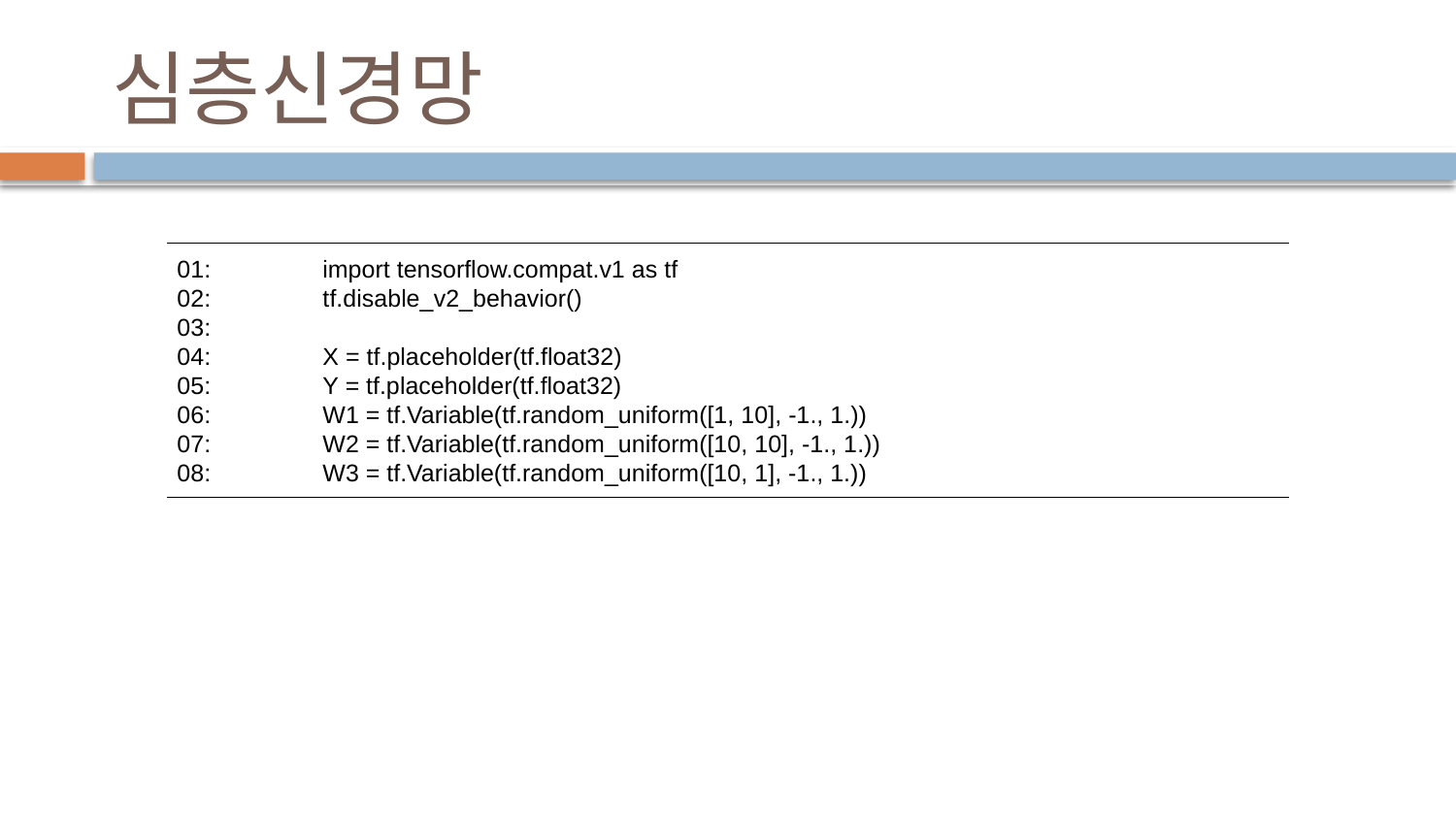

# 심층신경망
| 01: import tensorflow.compat.v1 as tf 02: tf.disable\_v2\_behavior() 03: 04: X = tf.placeholder(tf.float32) 05: Y = tf.placeholder(tf.float32) 06: W1 = tf.Variable(tf.random\_uniform([1, 10], -1., 1.)) 07: W2 = tf.Variable(tf.random\_uniform([10, 10], -1., 1.)) 08: W3 = tf.Variable(tf.random\_uniform([10, 1], -1., 1.)) |
| --- |